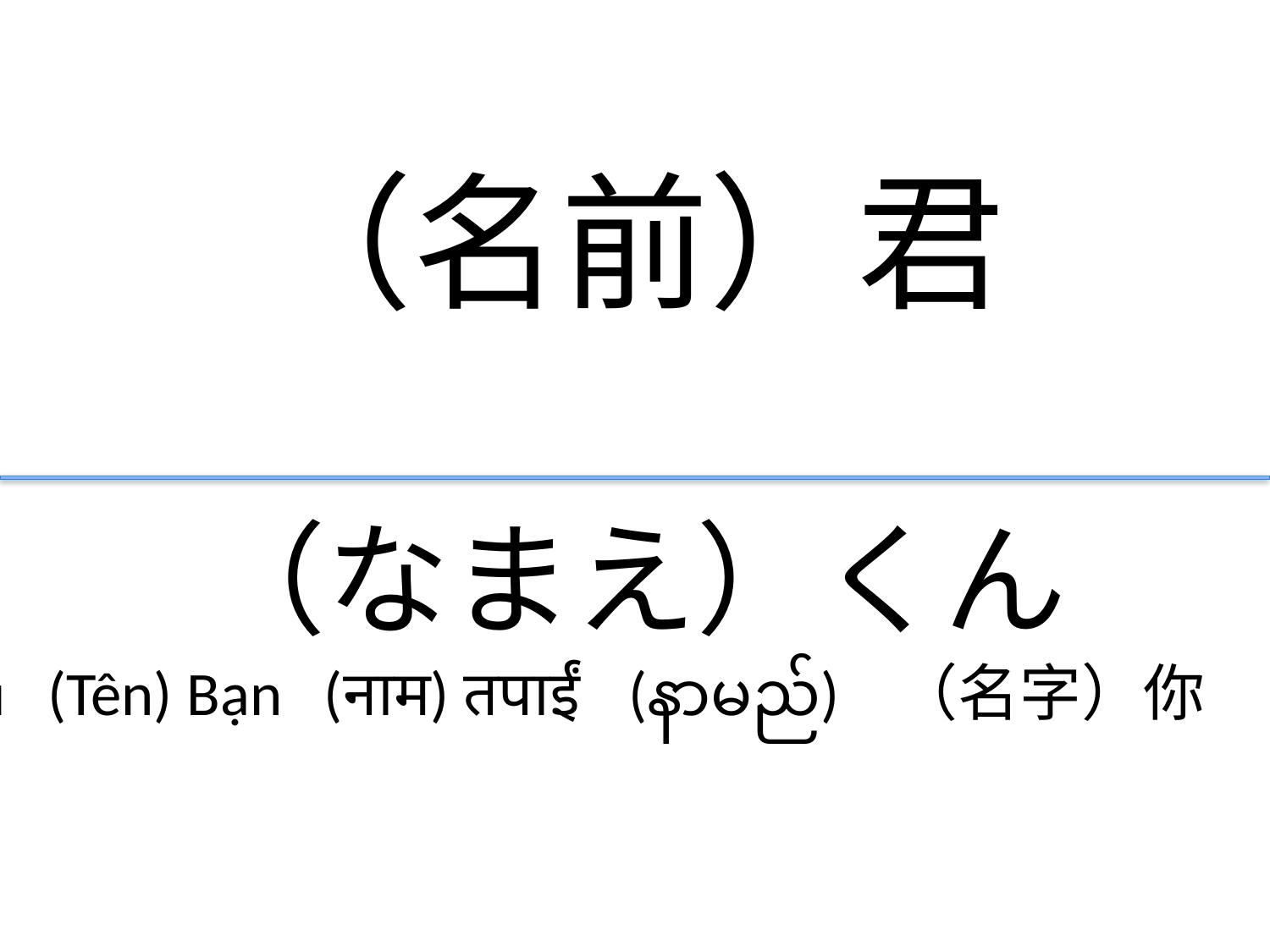

（名前）君

（なまえ）くん
(Name) You   (Tên) Bạn   (नाम) तपाईं   (နာမည်)   （名字）你   （名字）你